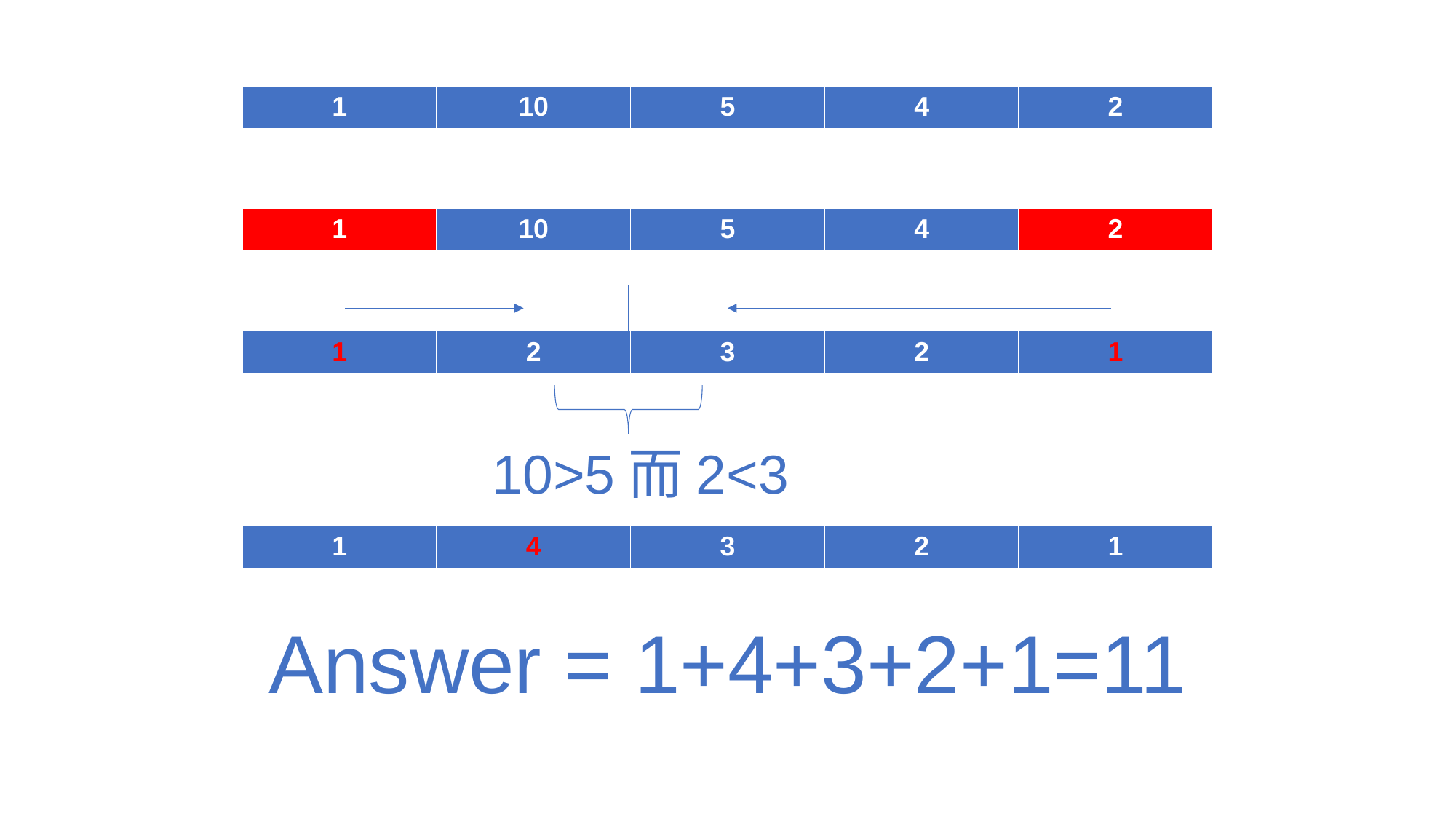

| 1 | 10 | 5 | 4 | 2 |
| --- | --- | --- | --- | --- |
| 1 | 10 | 5 | 4 | 2 |
| --- | --- | --- | --- | --- |
| 1 | 2 | 3 | 2 | 1 |
| --- | --- | --- | --- | --- |

10>5而2<3
| 1 | 4 | 3 | 2 | 1 |
| --- | --- | --- | --- | --- |
Answer = 1+4+3+2+1=11